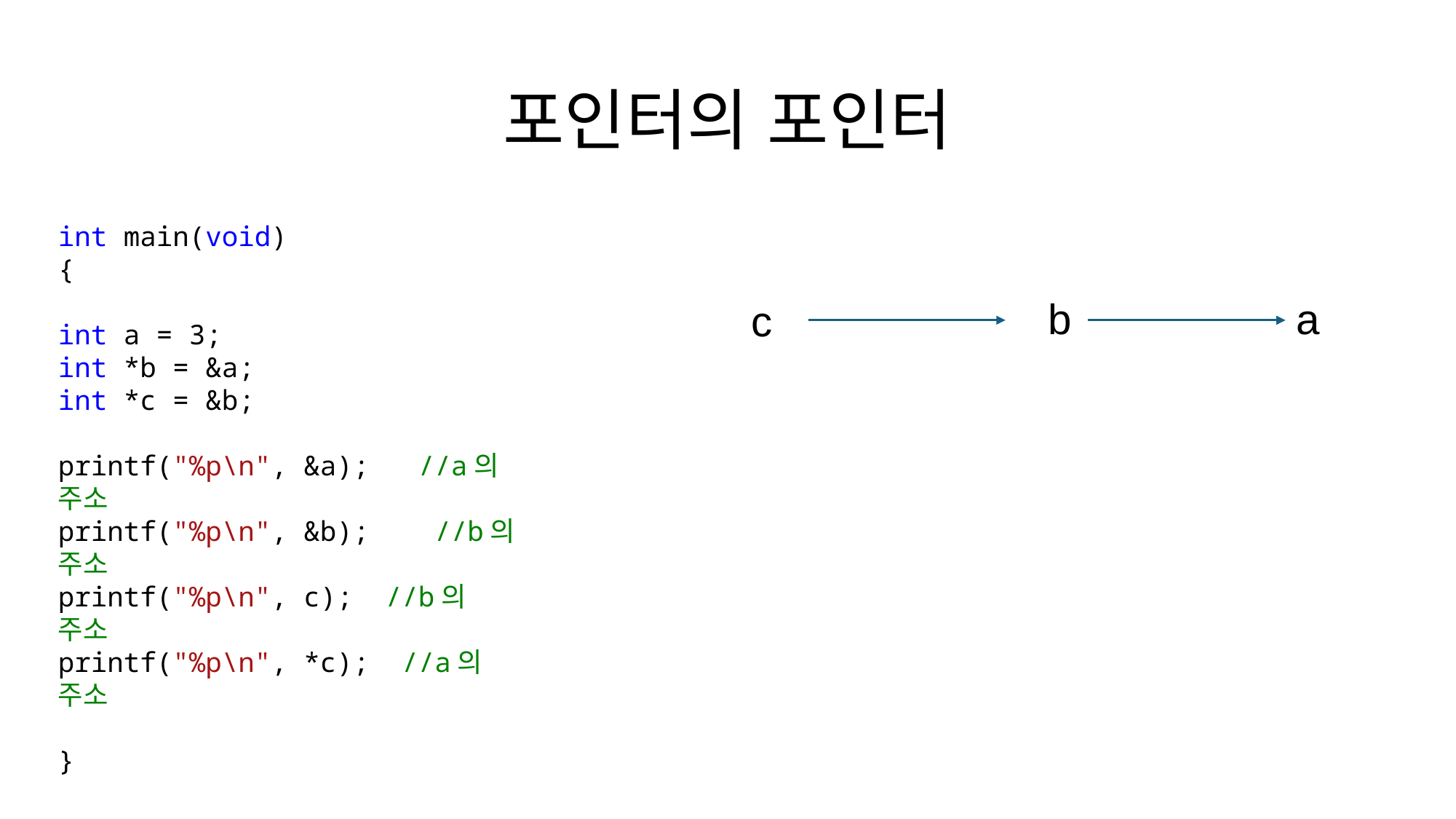

# 포인터의 포인터
int main(void)
{

int a = 3;
int *b = &a;
int *c = &b;

printf("%p\n", &a);   //a의 주소
printf("%p\n", &b);    //b의 주소
printf("%p\n", c);  //b의 주소
printf("%p\n", *c);  //a의 주소

}

b
a
c